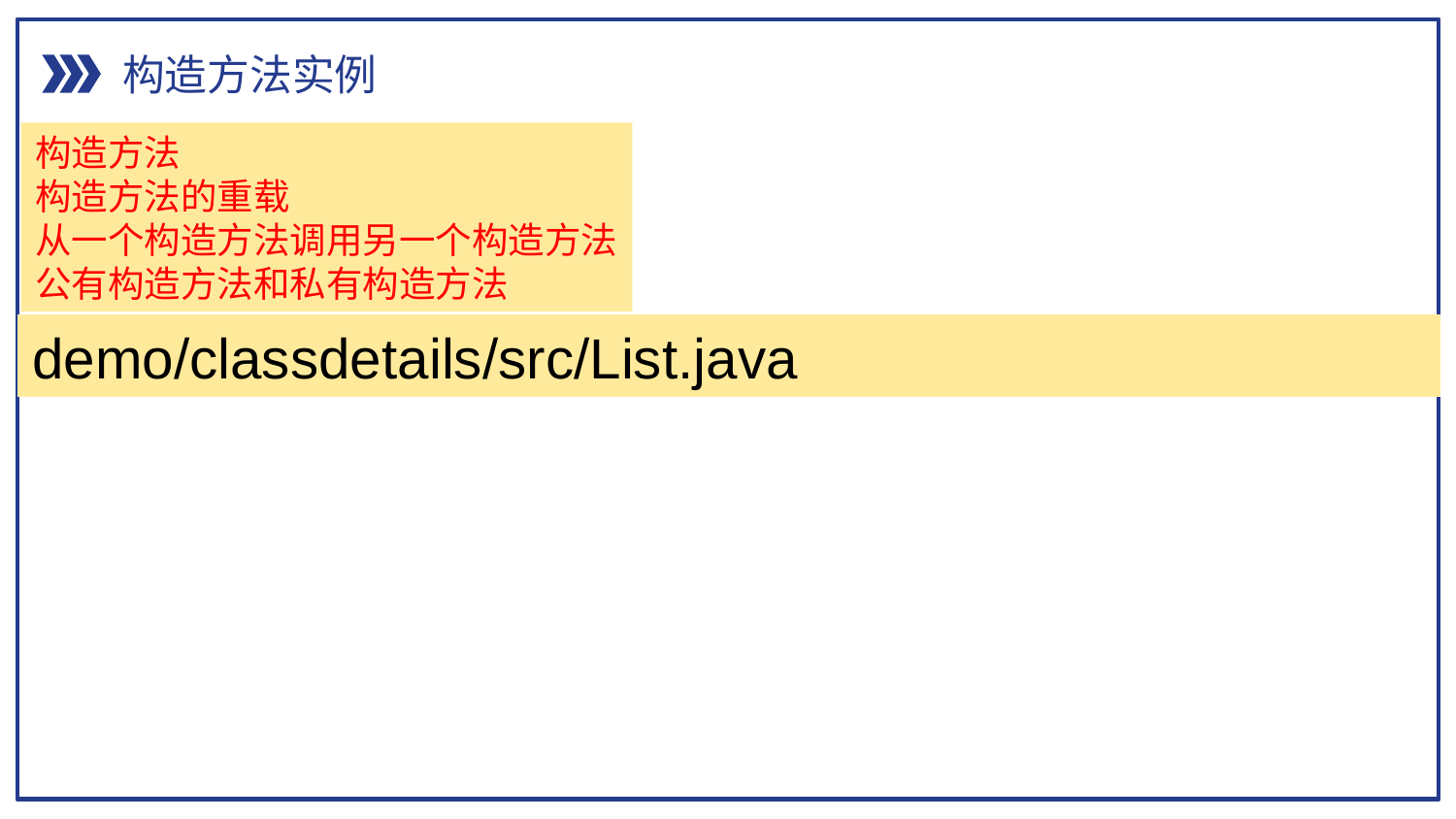

构造方法实例

构造方法
构造方法的重载
从一个构造方法调用另一个构造方法
公有构造方法和私有构造方法
demo/classdetails/src/List.java